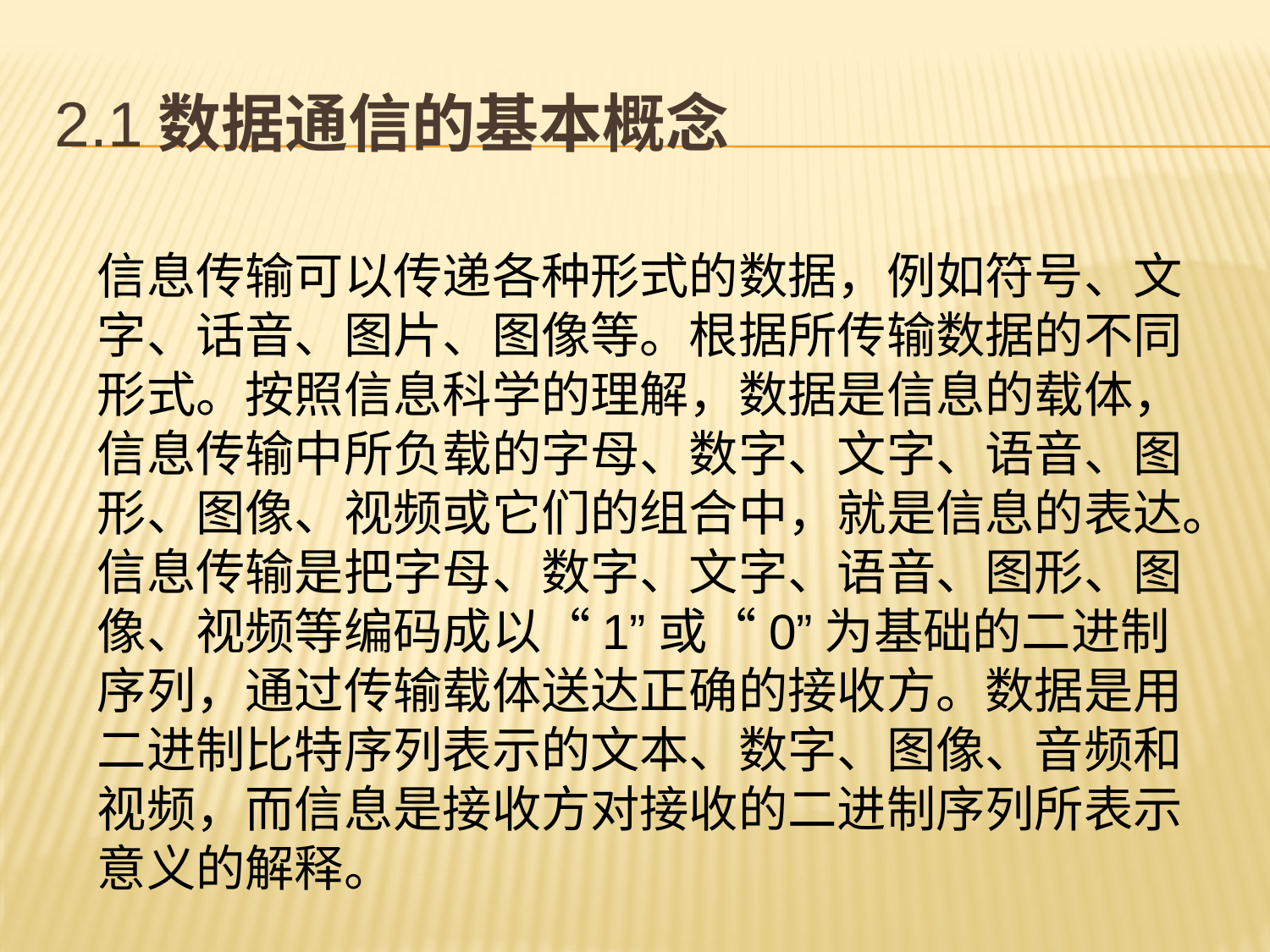

# 2.1数据通信的基本概念

信息传输可以传递各种形式的数据，例如符号、文字、话音、图片、图像等。根据所传输数据的不同形式。按照信息科学的理解，数据是信息的载体，信息传输中所负载的字母、数字、文字、语音、图形、图像、视频或它们的组合中，就是信息的表达。信息传输是把字母、数字、文字、语音、图形、图像、视频等编码成以“1”或“0”为基础的二进制序列，通过传输载体送达正确的接收方。数据是用二进制比特序列表示的文本、数字、图像、音频和视频，而信息是接收方对接收的二进制序列所表示意义的解释。